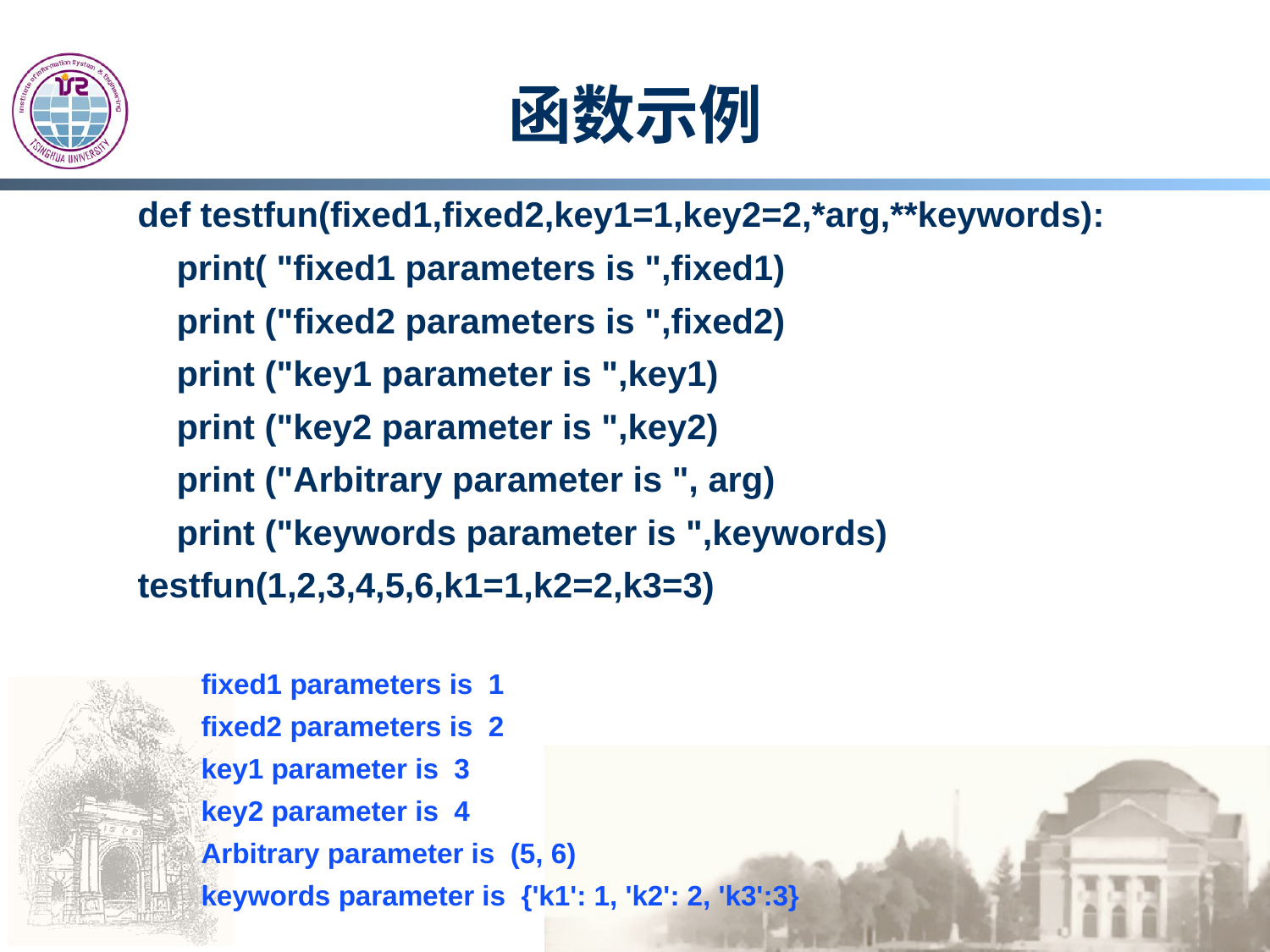

# 函数示例
def testfun(fixed1,fixed2,key1=1,key2=2,*arg,**keywords):
    print( "fixed1 parameters is ",fixed1)
    print ("fixed2 parameters is ",fixed2)
    print ("key1 parameter is ",key1)
    print ("key2 parameter is ",key2)
    print ("Arbitrary parameter is ", arg)
    print ("keywords parameter is ",keywords)
testfun(1,2,3,4,5,6,k1=1,k2=2,k3=3)

fixed1 parameters is  1
fixed2 parameters is  2
key1 parameter is  3
key2 parameter is  4
Arbitrary parameter is  (5, 6)
keywords parameter is  {'k1': 1, 'k2': 2, 'k3':3}